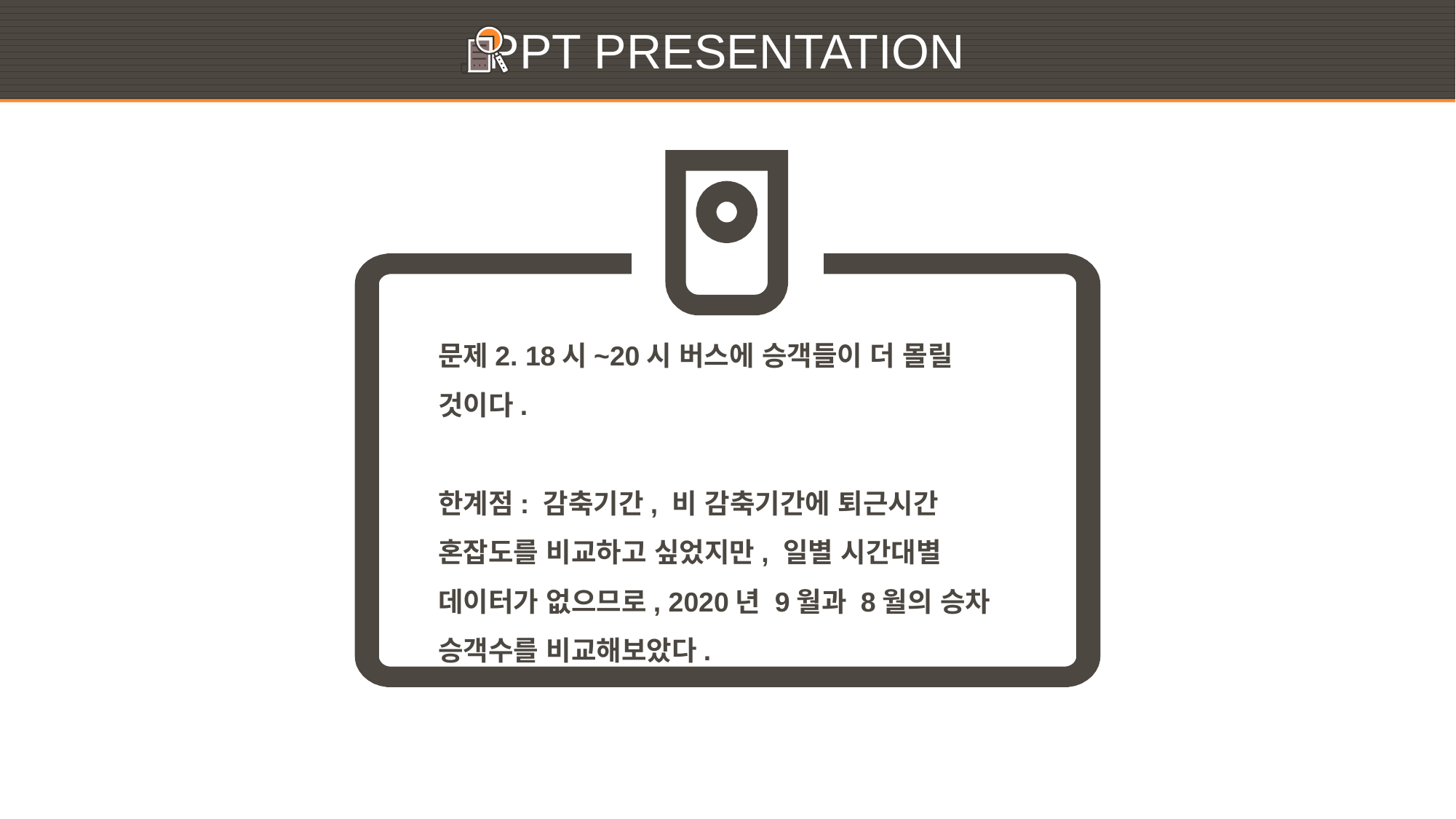

PPT PRESENTATION

문제2. 18시~20시 버스에 승객들이 더 몰릴 것이다.

한계점: 감축기간, 비 감축기간에 퇴근시간 혼잡도를 비교하고 싶었지만, 일별 시간대별 데이터가 없으므로, 2020년 9월과 8월의 승차 승객수를 비교해보았다.